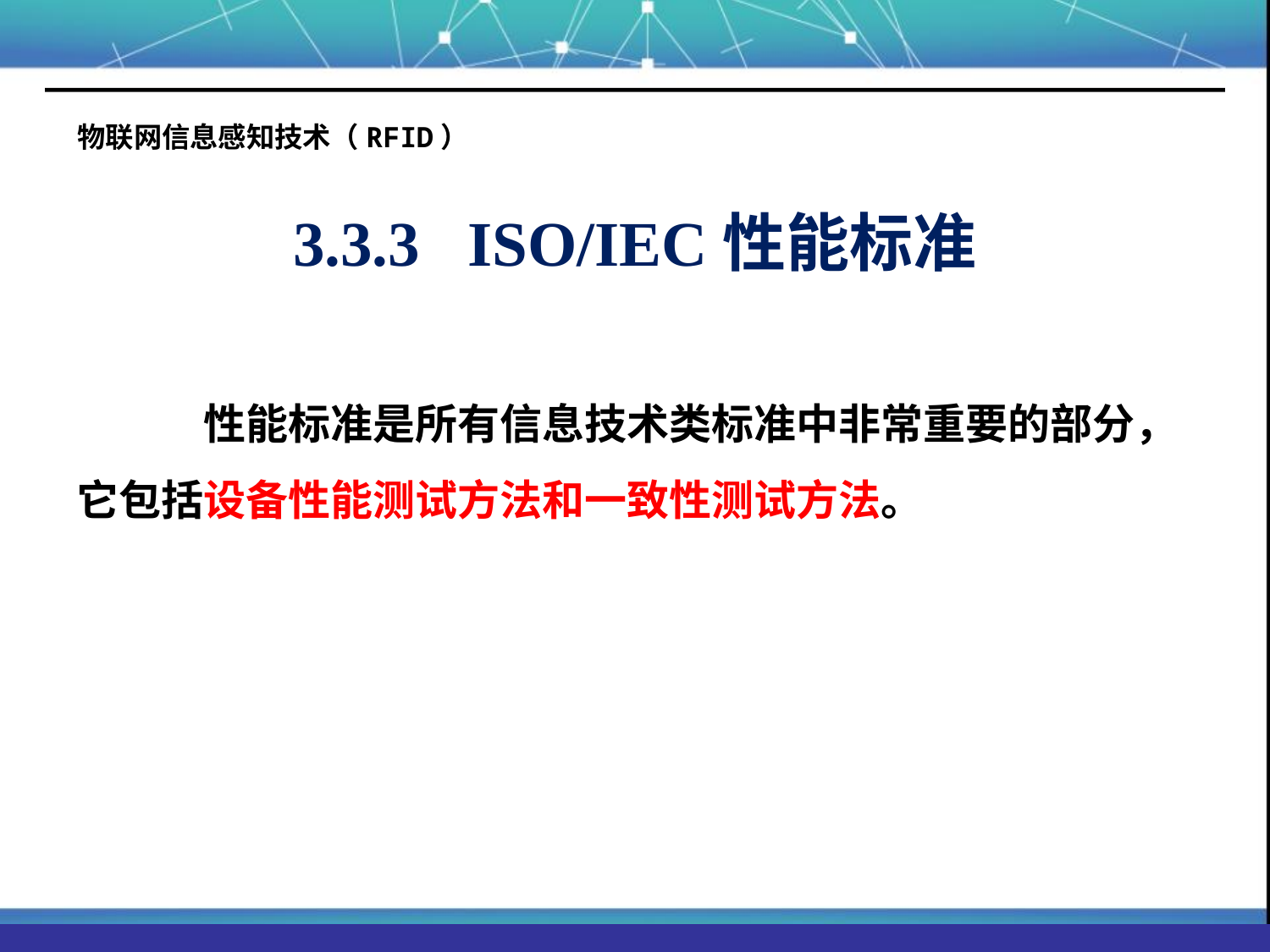

# 物联网信息感知技术（RFID）

3.3.3   ISO/IEC性能标准

	性能标准是所有信息技术类标准中非常重要的部分，它包括设备性能测试方法和一致性测试方法。